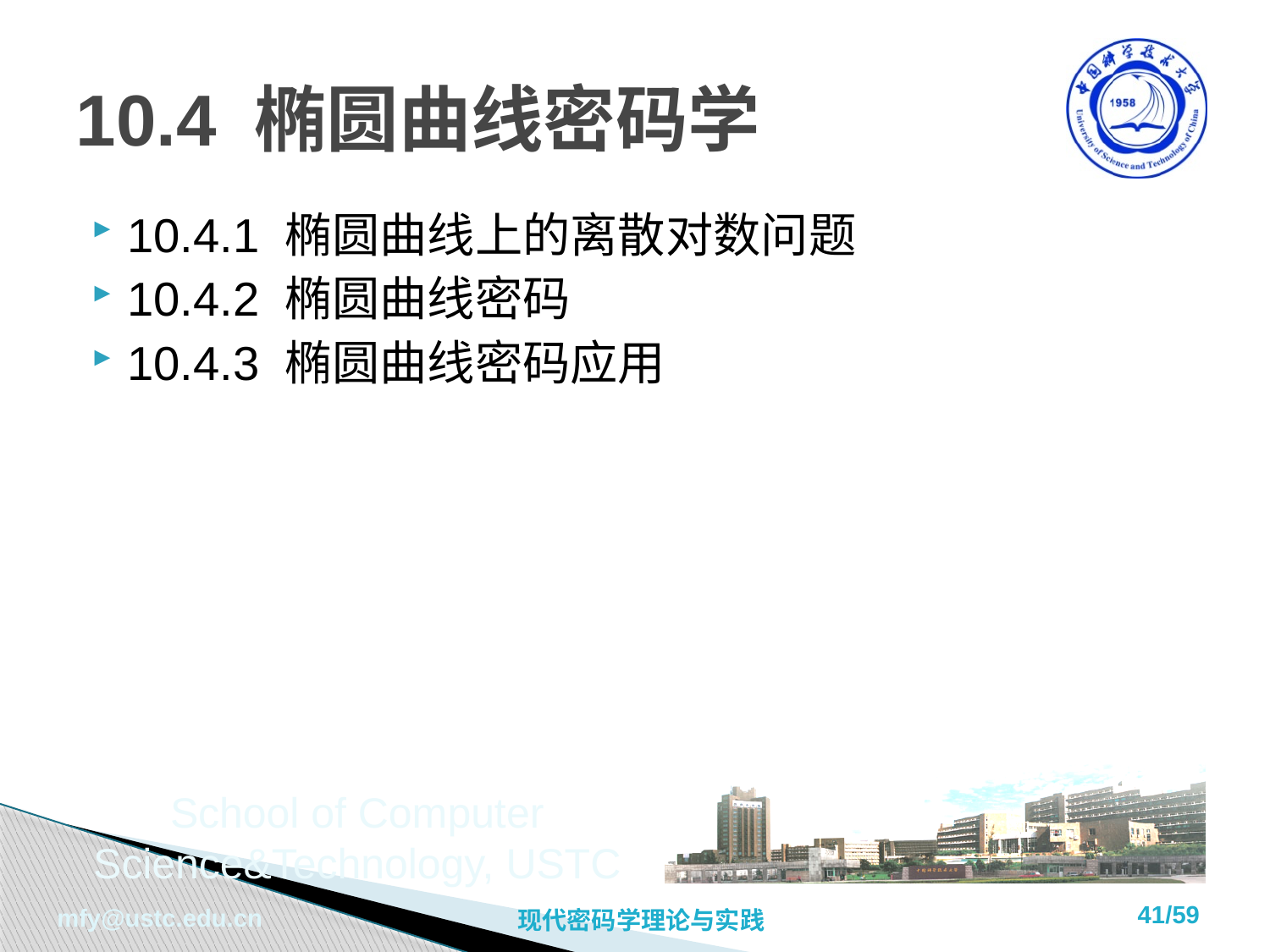

# 10.4 椭圆曲线密码学
10.4.1 椭圆曲线上的离散对数问题
10.4.2 椭圆曲线密码
10.4.3 椭圆曲线密码应用